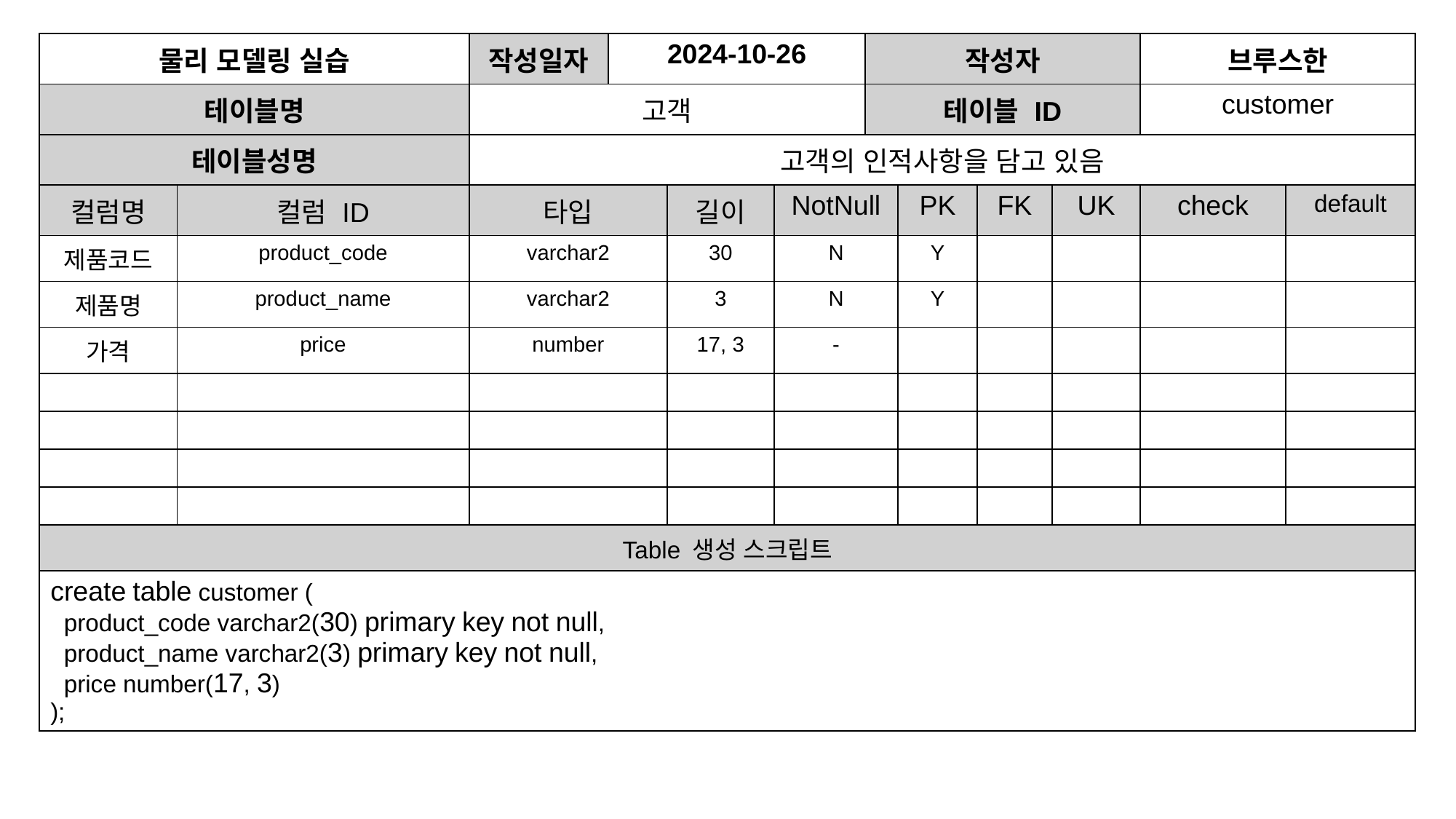

| 물리 모델링 실습 |  | 작성일자 | 2024-10-26 |  |  | 작성자 |  |  |  | 브루스한 |  |
| --- | --- | --- | --- | --- | --- | --- | --- | --- | --- | --- | --- |
| 테이블명 |  | 고객 |  |  |  | 테이블 ID |  |  |  | customer |  |
| 테이블성명 |  | 고객의 인적사항을 담고 있음 |  |  |  |  |  |  |  |  |  |
| 컬럼명 | 컬럼 ID | 타입 | NotNull | 길이 | NotNull | FK | PK | FK | UK | check | default |
| 제품코드 | product\_code | varchar2 |  | 30 | N |  | Y |  |  |  |  |
| 제품명 | product\_name | varchar2 |  | 3 | N |  | Y |  |  |  |  |
| 가격 | price | number |  | 17, 3 | - |  |  |  |  |  |  |
|  |  |  |  |  |  |  |  |  |  |  |  |
|  |  |  |  |  |  |  |  |  |  |  |  |
|  |  |  |  |  |  |  |  |  |  |  |  |
|  |  |  |  |  |  |  |  |  |  |  |  |
| Table 생성 스크립트 |  |  |  |  |  |  |  |  |  |  |  |
| create table customer ( product\_code varchar2(30) primary key not null, product\_name varchar2(3) primary key not null, price number(17, 3) ); |  |  |  |  |  |  |  |  |  |  |  |